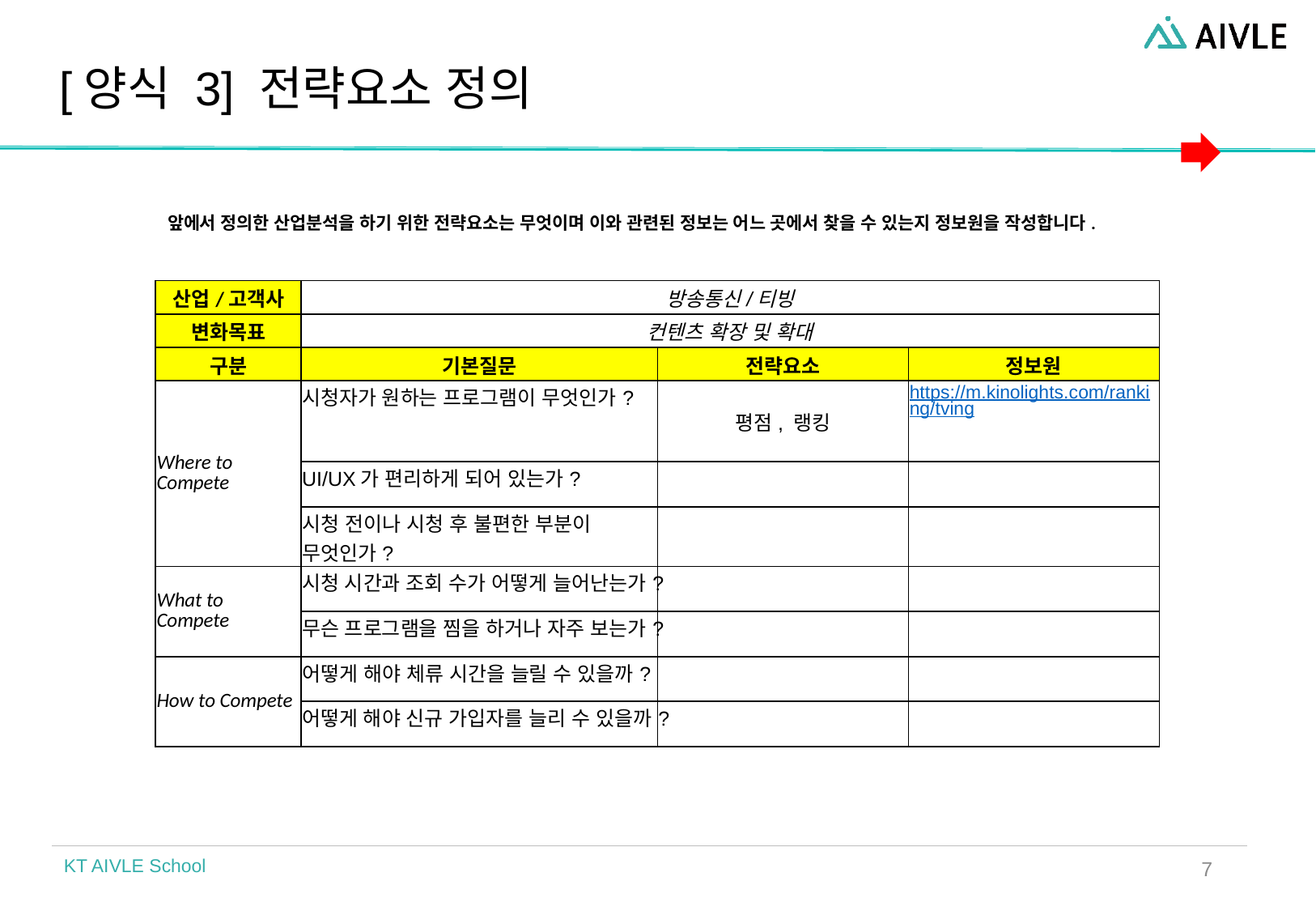

# [양식 3] 전략요소 정의

앞에서 정의한 산업분석을 하기 위한 전략요소는 무엇이며 이와 관련된 정보는 어느 곳에서 찾을 수 있는지 정보원을 작성합니다.
| 산업/고객사 | 방송통신/티빙 |  |  |
| --- | --- | --- | --- |
| 변화목표 | 컨텐츠 확장 및 확대 |  |  |
| 구분 | 기본질문 | 전략요소 | 정보원 |
| Where to Compete | 시청자가 원하는 프로그램이 무엇인가? | 평점, 랭킹 | https://m.kinolights.com/ranking/tving |
|  | UI/UX가 편리하게 되어 있는가? |  |  |
|  | 시청 전이나 시청 후 불편한 부분이 무엇인가? |  |  |
| What to Compete | 시청 시간과 조회 수가 어떻게 늘어난는가? |  |  |
|  | 무슨 프로그램을 찜을 하거나 자주 보는가? |  |  |
| How to Compete | 어떻게 해야 체류 시간을 늘릴 수 있을까? |  |  |
|  | 어떻게 해야 신규 가입자를 늘리 수 있을까? |  |  |